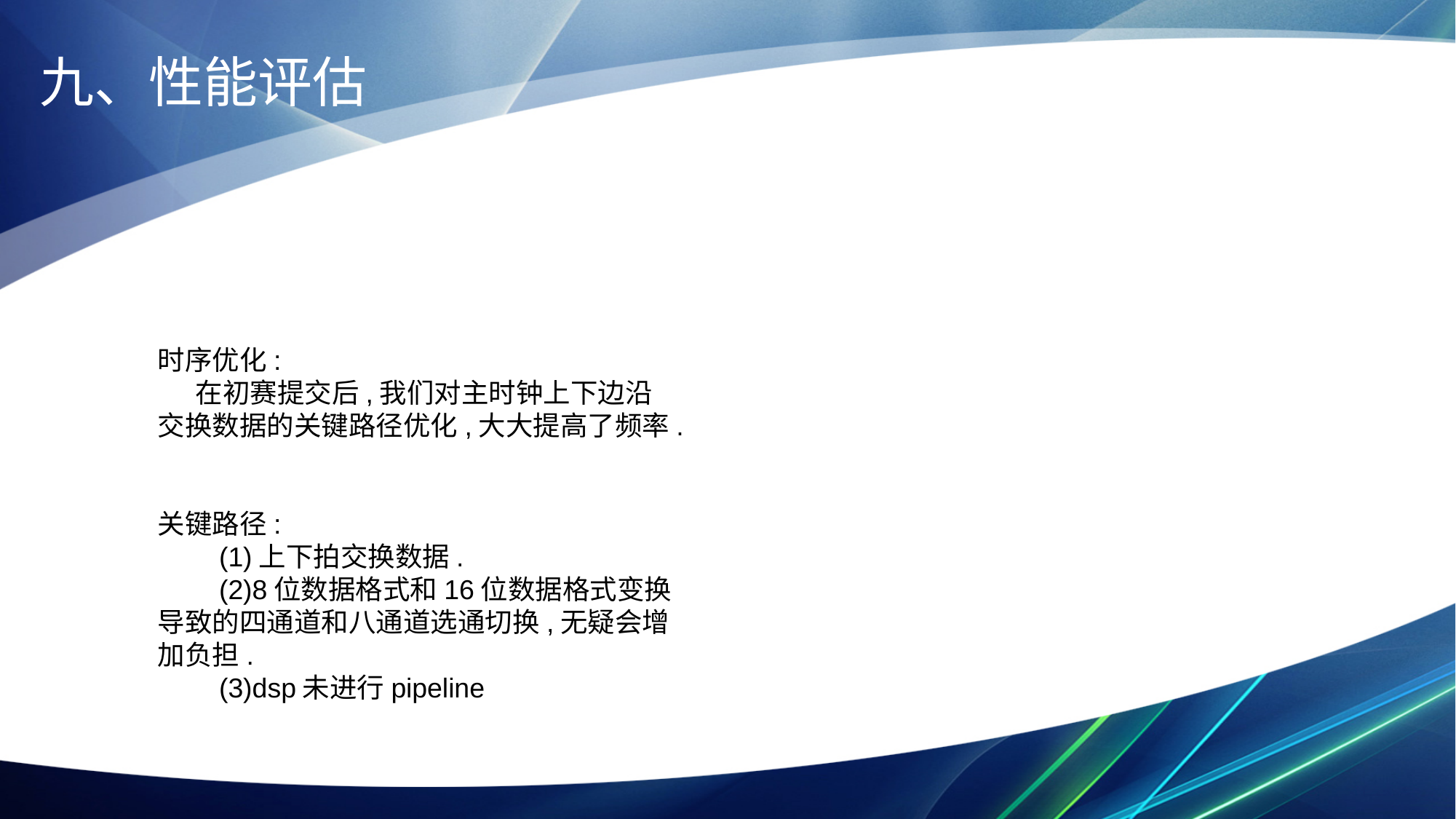

九、性能评估
时序优化:
     在初赛提交后,我们对主时钟上下边沿交换数据的关键路径优化,大大提高了频率.

关键路径:
        (1)上下拍交换数据.
        (2)8位数据格式和16位数据格式变换导致的四通道和八通道选通切换,无疑会增加负担.
        (3)dsp未进行pipeline